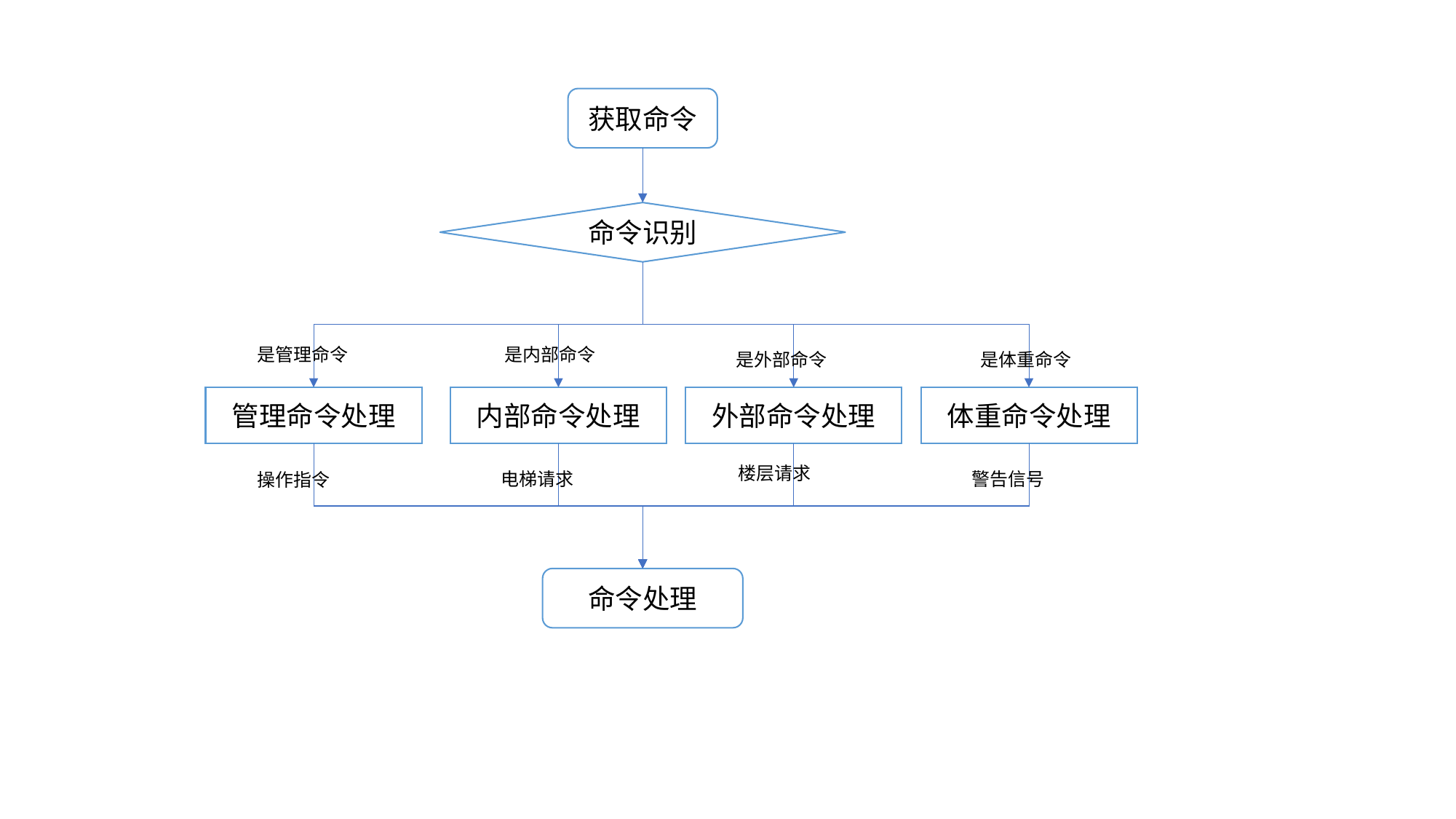

获取命令
命令识别
是内部命令
是管理命令
是外部命令
是体重命令
体重命令处理
内部命令处理
外部命令处理
管理命令处理
楼层请求
电梯请求
警告信号
操作指令
命令处理